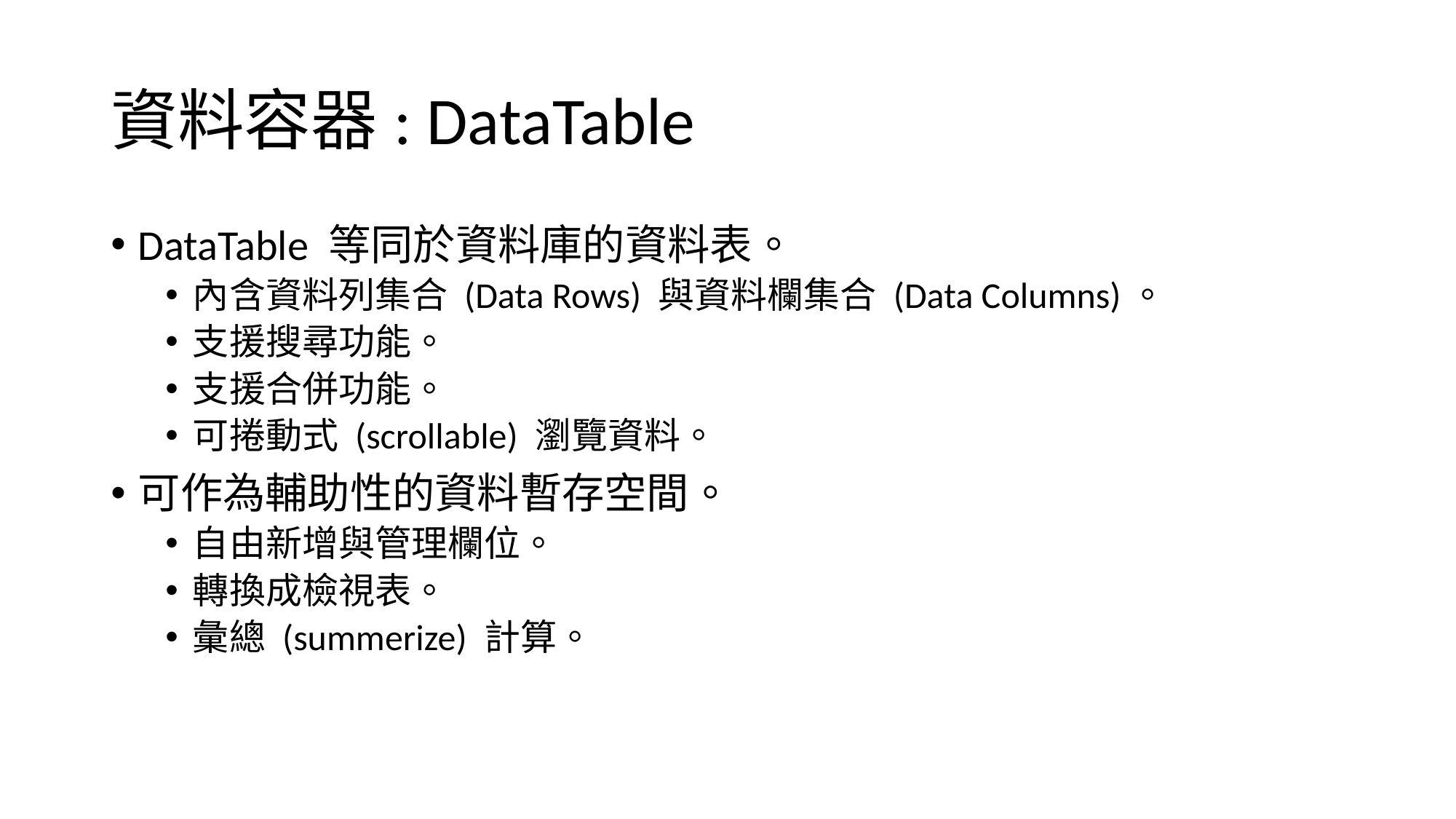

# 資料容器: DataTable
DataTable 等同於資料庫的資料表。
內含資料列集合 (Data Rows) 與資料欄集合 (Data Columns)。
支援搜尋功能。
支援合併功能。
可捲動式 (scrollable) 瀏覽資料。
可作為輔助性的資料暫存空間。
自由新增與管理欄位。
轉換成檢視表。
彙總 (summerize) 計算。